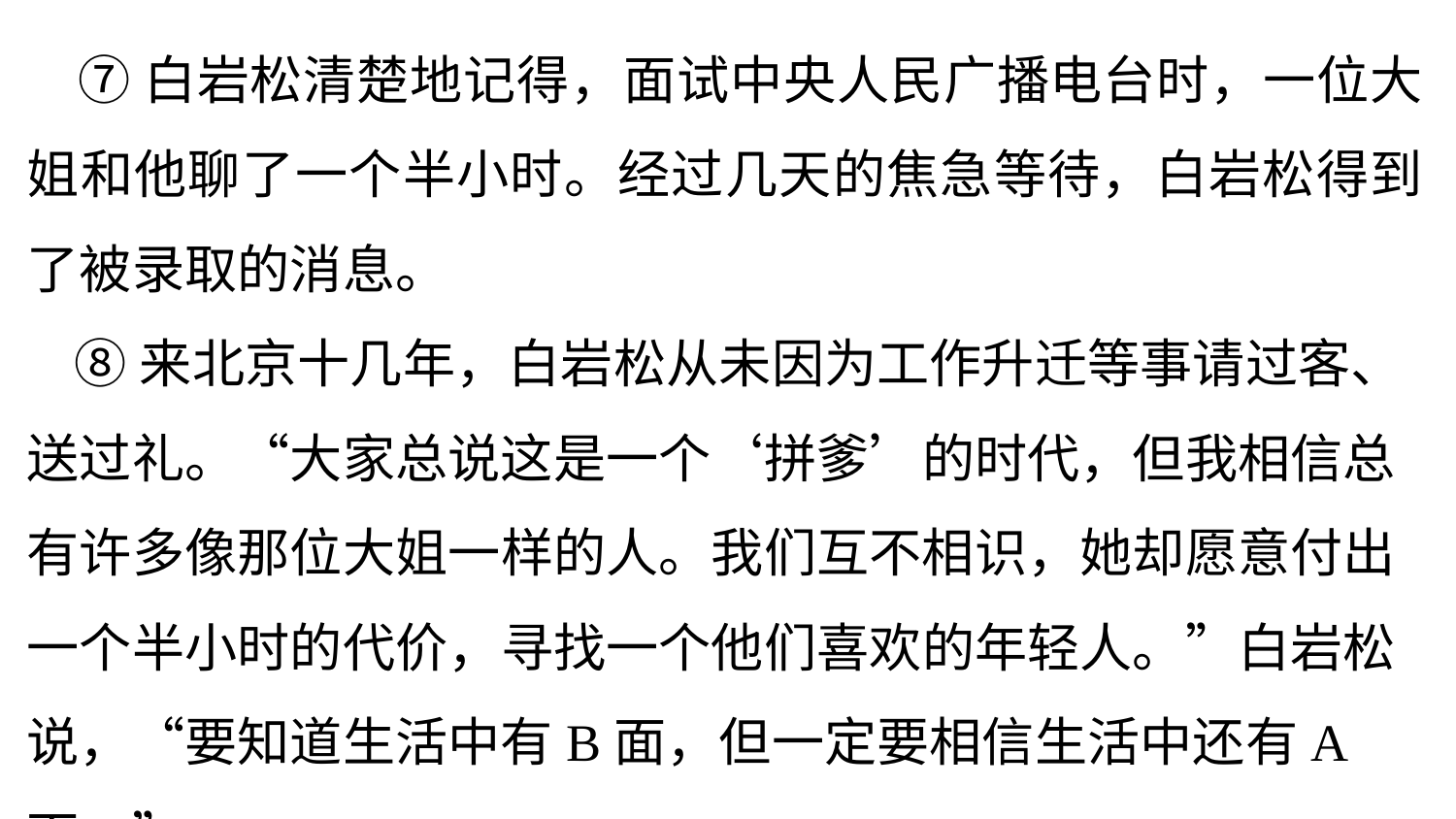

⑦白岩松清楚地记得，面试中央人民广播电台时，一位大姐和他聊了一个半小时。经过几天的焦急等待，白岩松得到了被录取的消息。
    ⑧来北京十几年，白岩松从未因为工作升迁等事请过客、送过礼。“大家总说这是一个‘拼爹’的时代，但我相信总有许多像那位大姐一样的人。我们互不相识，她却愿意付出一个半小时的代价，寻找一个他们喜欢的年轻人。”白岩松说，“要知道生活中有B面，但一定要相信生活中还有A面。”